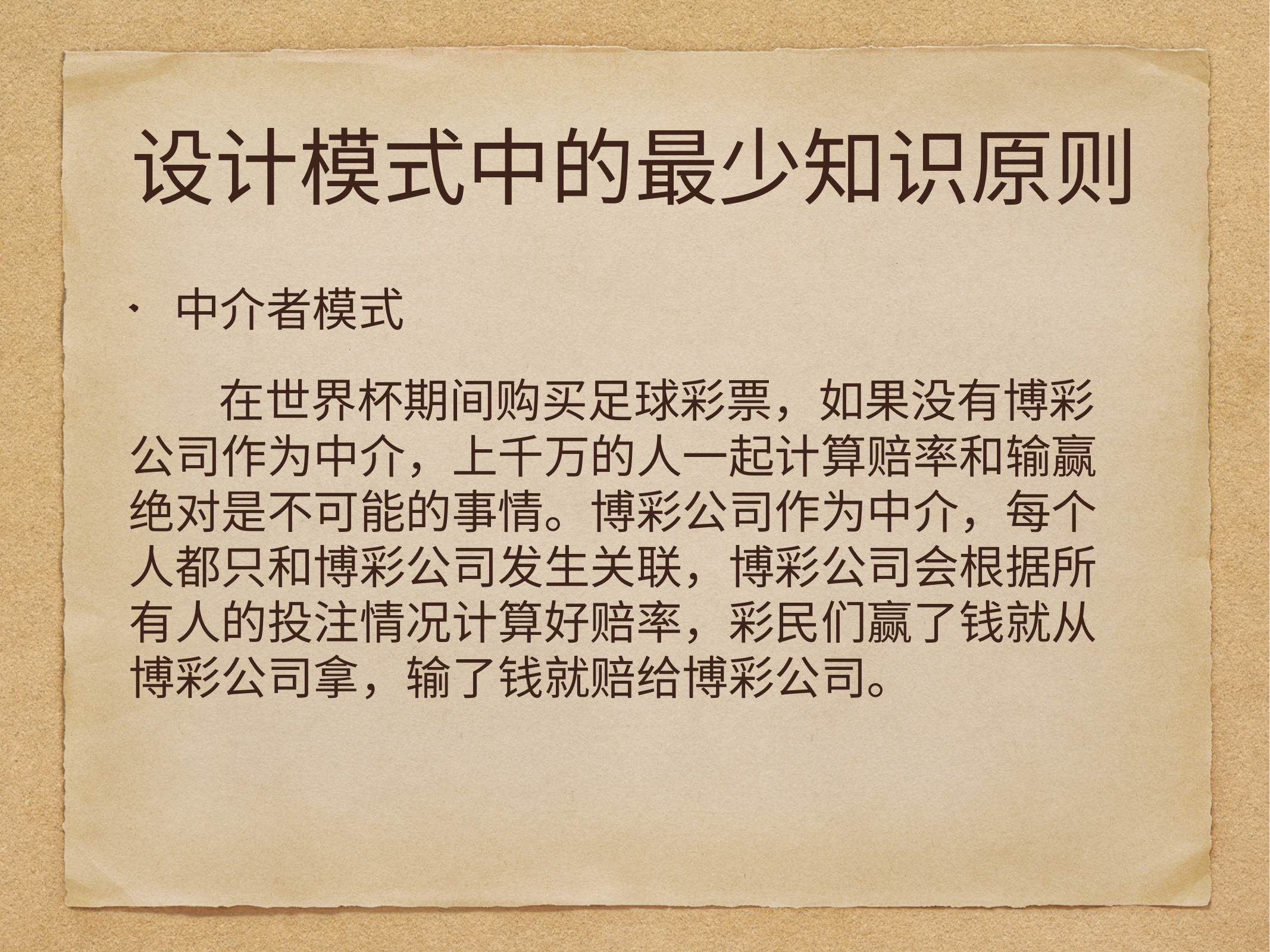

# 设计模式中的最少知识原则
中介者模式
在世界杯期间购买足球彩票，如果没有博彩公司作为中介，上千万的人一起计算赔率和输赢绝对是不可能的事情。博彩公司作为中介，每个人都只和博彩公司发生关联，博彩公司会根据所有人的投注情况计算好赔率，彩民们赢了钱就从博彩公司拿，输了钱就赔给博彩公司。